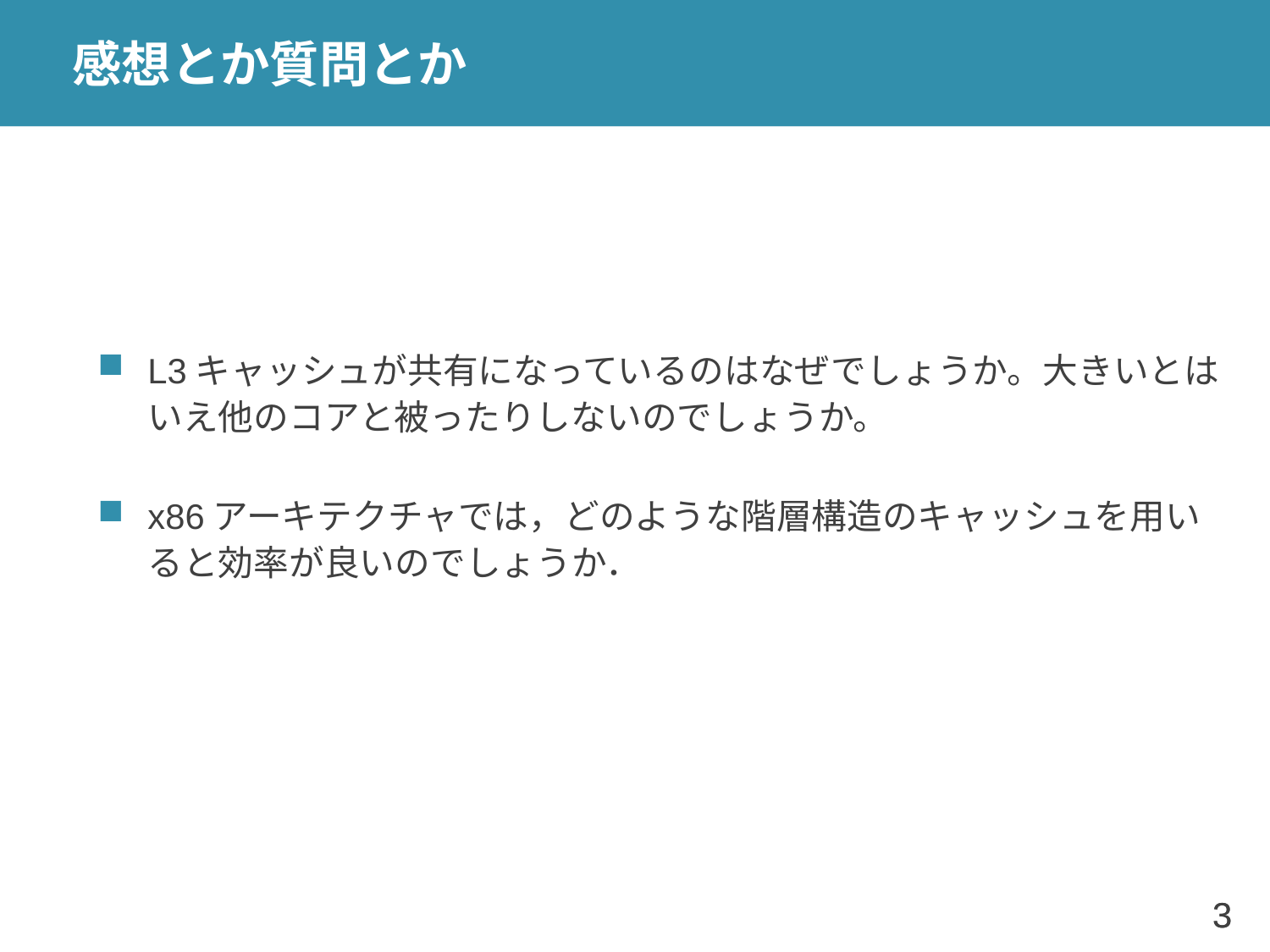

# 感想とか質問とか
L3キャッシュが共有になっているのはなぜでしょうか。大きいとはいえ他のコアと被ったりしないのでしょうか。
x86アーキテクチャでは，どのような階層構造のキャッシュを用いると効率が良いのでしょうか．